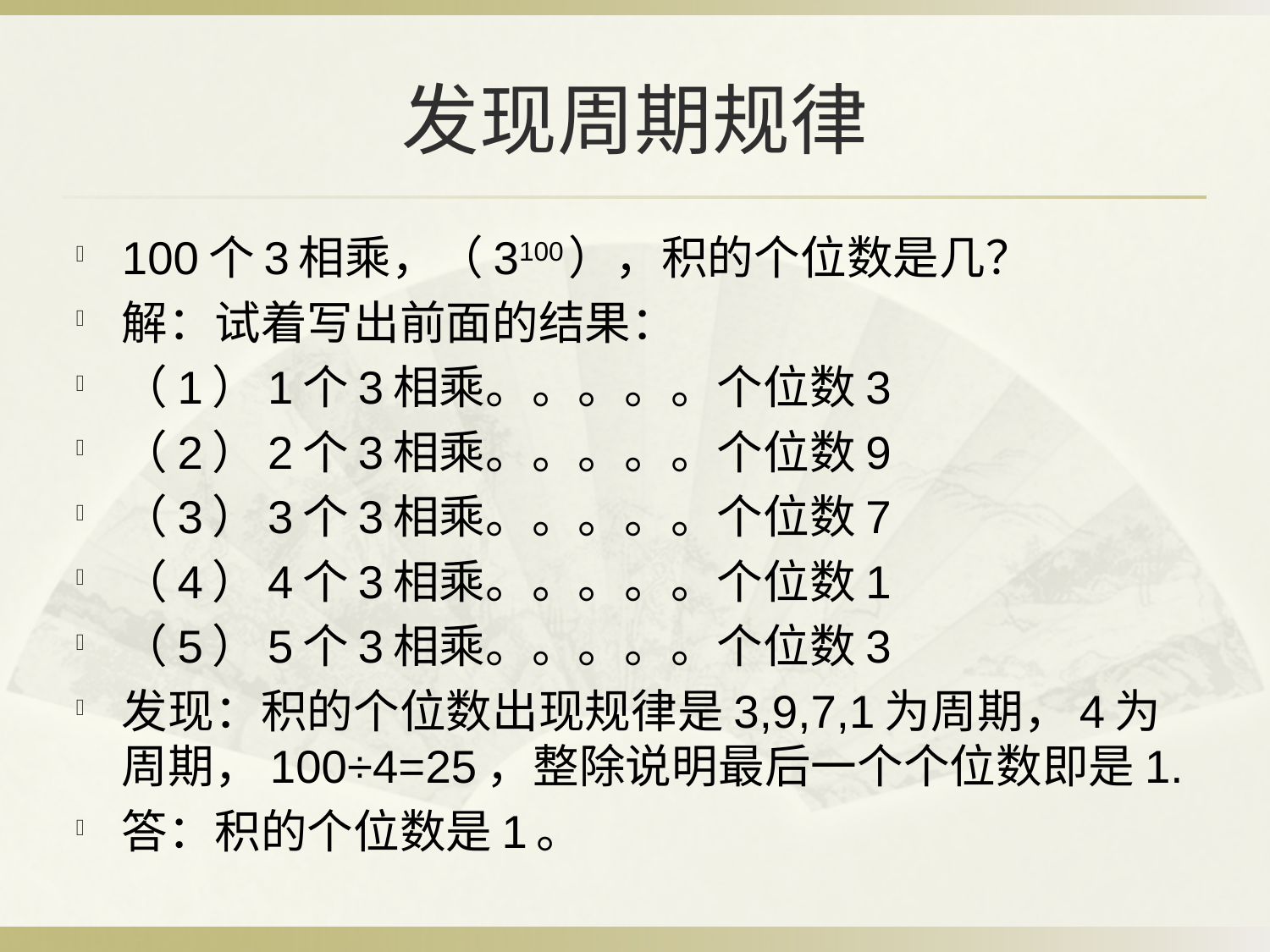

# 发现周期规律
100个3相乘，（3100），积的个位数是几？
解：试着写出前面的结果：
（1）1个3相乘。。。。。个位数3
（2）2个3相乘。。。。。个位数9
（3）3个3相乘。。。。。个位数7
（4）4个3相乘。。。。。个位数1
（5）5个3相乘。。。。。个位数3
发现：积的个位数出现规律是3,9,7,1为周期，4为周期，100÷4=25，整除说明最后一个个位数即是1.
答：积的个位数是1。